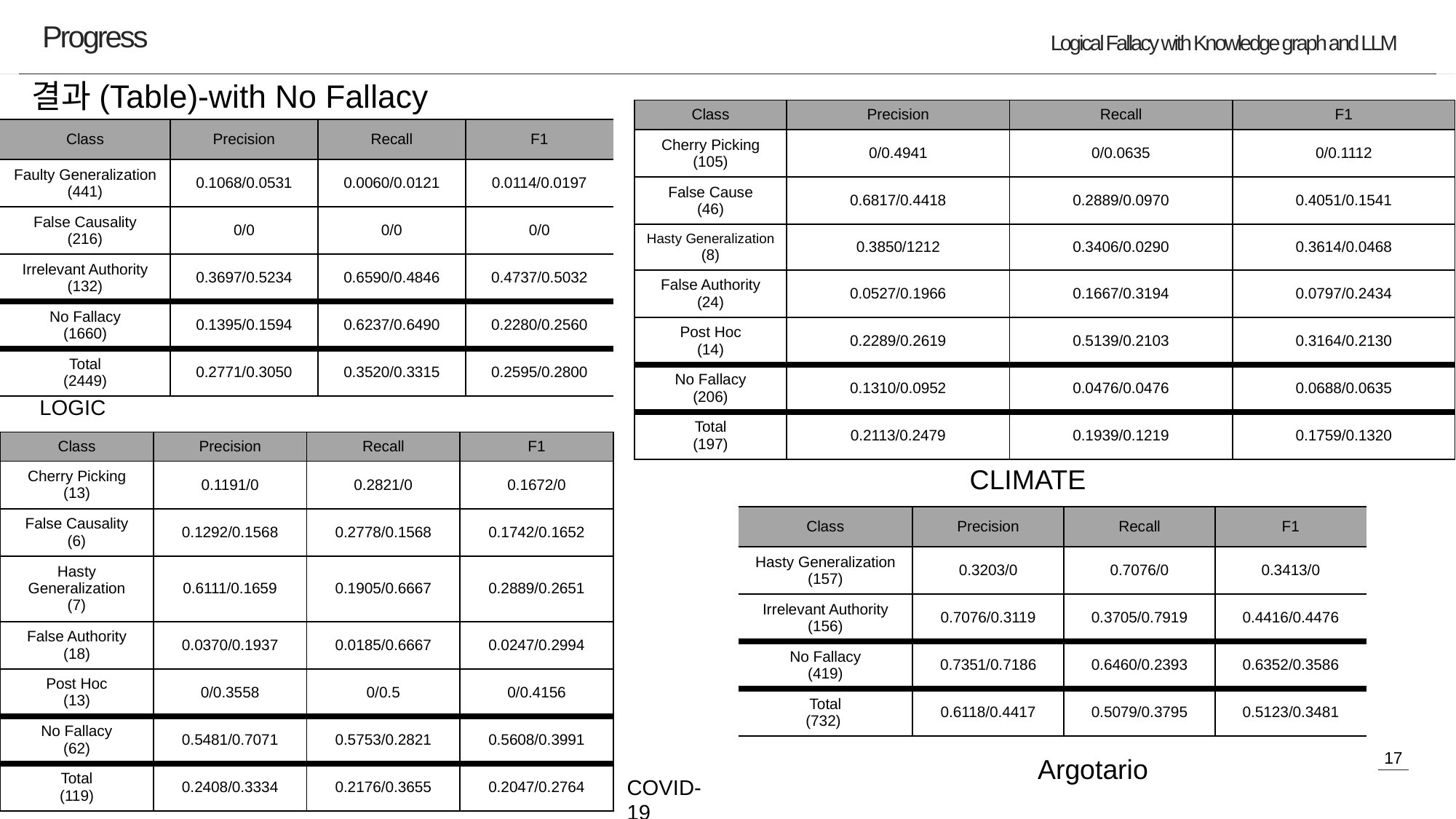

Progress
결과(Table)-with No Fallacy
| Class | Precision | Recall | F1 |
| --- | --- | --- | --- |
| Cherry Picking (105) | 0/0.4941 | 0/0.0635 | 0/0.1112 |
| False Cause (46) | 0.6817/0.4418 | 0.2889/0.0970 | 0.4051/0.1541 |
| Hasty Generalization (8) | 0.3850/1212 | 0.3406/0.0290 | 0.3614/0.0468 |
| False Authority (24) | 0.0527/0.1966 | 0.1667/0.3194 | 0.0797/0.2434 |
| Post Hoc (14) | 0.2289/0.2619 | 0.5139/0.2103 | 0.3164/0.2130 |
| No Fallacy (206) | 0.1310/0.0952 | 0.0476/0.0476 | 0.0688/0.0635 |
| Total (197) | 0.2113/0.2479 | 0.1939/0.1219 | 0.1759/0.1320 |
| Class | Precision | Recall | F1 |
| --- | --- | --- | --- |
| Faulty Generalization (441) | 0.1068/0.0531 | 0.0060/0.0121 | 0.0114/0.0197 |
| False Causality (216) | 0/0 | 0/0 | 0/0 |
| Irrelevant Authority (132) | 0.3697/0.5234 | 0.6590/0.4846 | 0.4737/0.5032 |
| No Fallacy (1660) | 0.1395/0.1594 | 0.6237/0.6490 | 0.2280/0.2560 |
| Total (2449) | 0.2771/0.3050 | 0.3520/0.3315 | 0.2595/0.2800 |
LOGIC
| Class | Precision | Recall | F1 |
| --- | --- | --- | --- |
| Cherry Picking (13) | 0.1191/0 | 0.2821/0 | 0.1672/0 |
| False Causality (6) | 0.1292/0.1568 | 0.2778/0.1568 | 0.1742/0.1652 |
| Hasty Generalization (7) | 0.6111/0.1659 | 0.1905/0.6667 | 0.2889/0.2651 |
| False Authority (18) | 0.0370/0.1937 | 0.0185/0.6667 | 0.0247/0.2994 |
| Post Hoc (13) | 0/0.3558 | 0/0.5 | 0/0.4156 |
| No Fallacy (62) | 0.5481/0.7071 | 0.5753/0.2821 | 0.5608/0.3991 |
| Total (119) | 0.2408/0.3334 | 0.2176/0.3655 | 0.2047/0.2764 |
CLIMATE
| Class | Precision | Recall | F1 |
| --- | --- | --- | --- |
| Hasty Generalization (157) | 0.3203/0 | 0.7076/0 | 0.3413/0 |
| Irrelevant Authority (156) | 0.7076/0.3119 | 0.3705/0.7919 | 0.4416/0.4476 |
| No Fallacy (419) | 0.7351/0.7186 | 0.6460/0.2393 | 0.6352/0.3586 |
| Total (732) | 0.6118/0.4417 | 0.5079/0.3795 | 0.5123/0.3481 |
Argotario
COVID-19